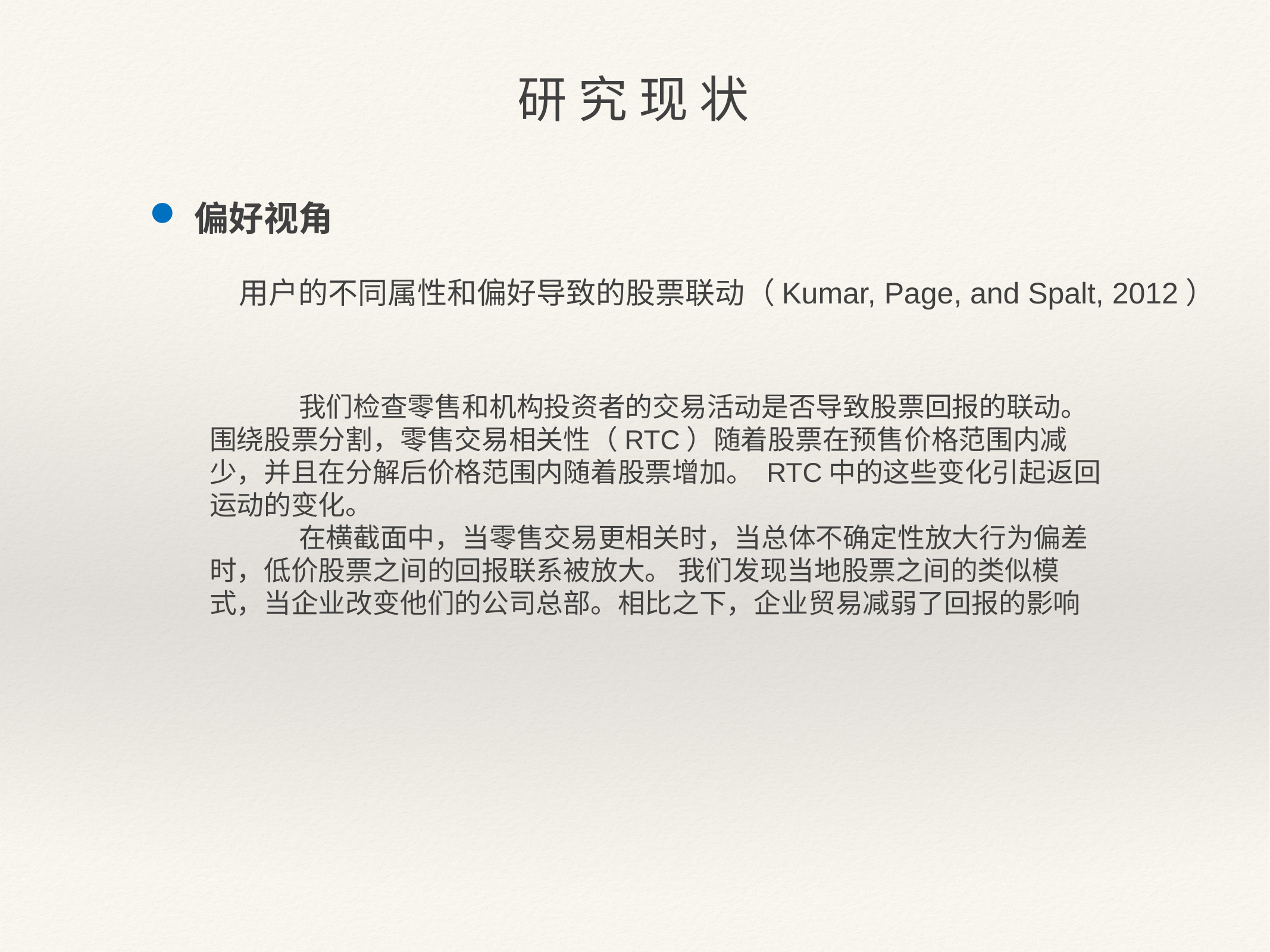

研 究 现 状
偏好视角

	用户的不同属性和偏好导致的股票联动（Kumar, Page, and Spalt, 2012）

	我们检查零售和机构投资者的交易活动是否导致股票回报的联动。 围绕股票分割，零售交易相关性（RTC）随着股票在预售价格范围内减少，并且在分解后价格范围内随着股票增加。 RTC中的这些变化引起返回运动的变化。
	在横截面中，当零售交易更相关时，当总体不确定性放大行为偏差时，低价股票之间的回报联系被放大。 我们发现当地股票之间的类似模式，当企业改变他们的公司总部。相比之下，企业贸易减弱了回报的影响